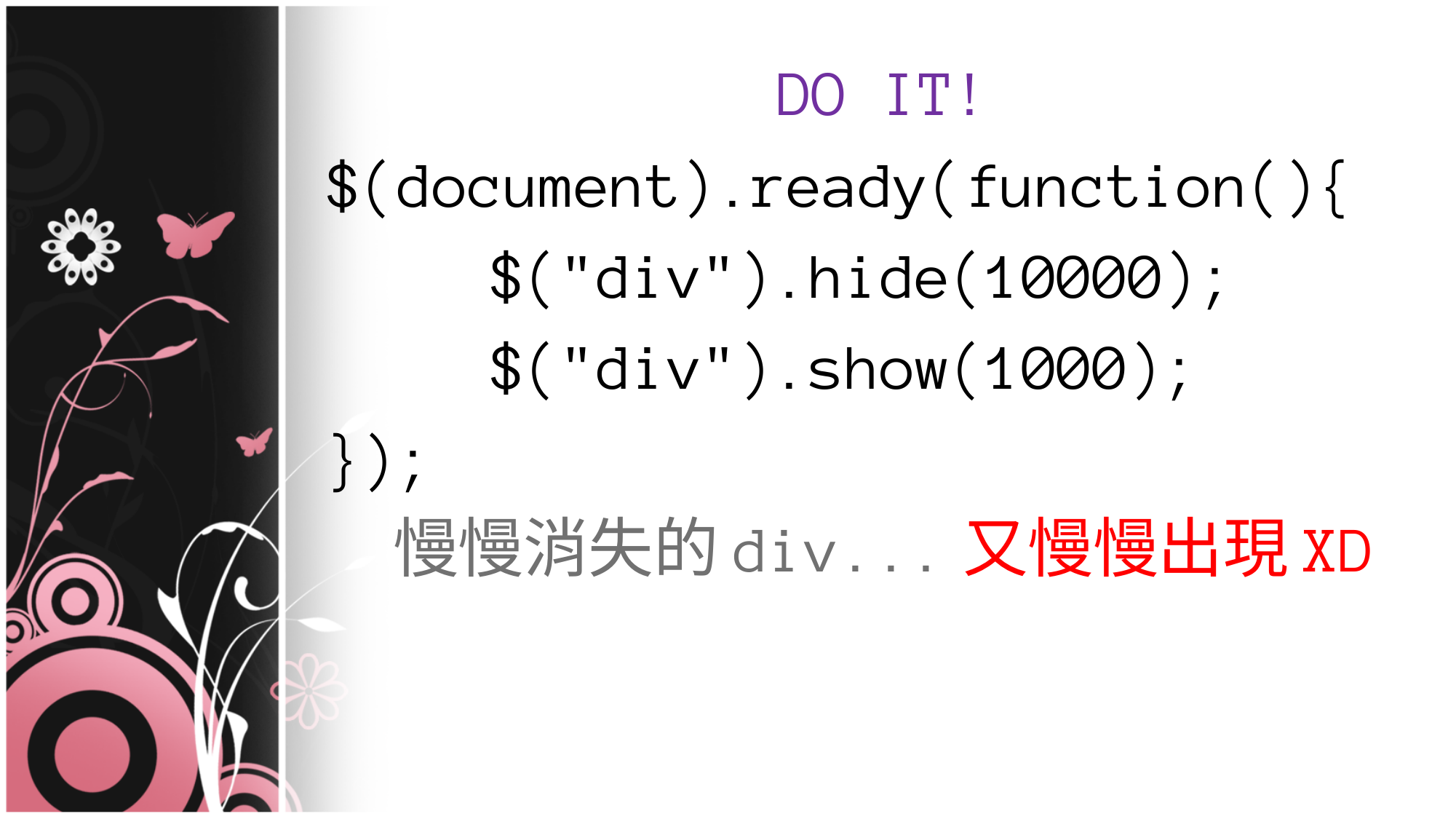

DO IT!
$(document).ready(function(){
		$("div").hide(10000);
		$("div").show(1000);
});
慢慢消失的div...又慢慢出現XD